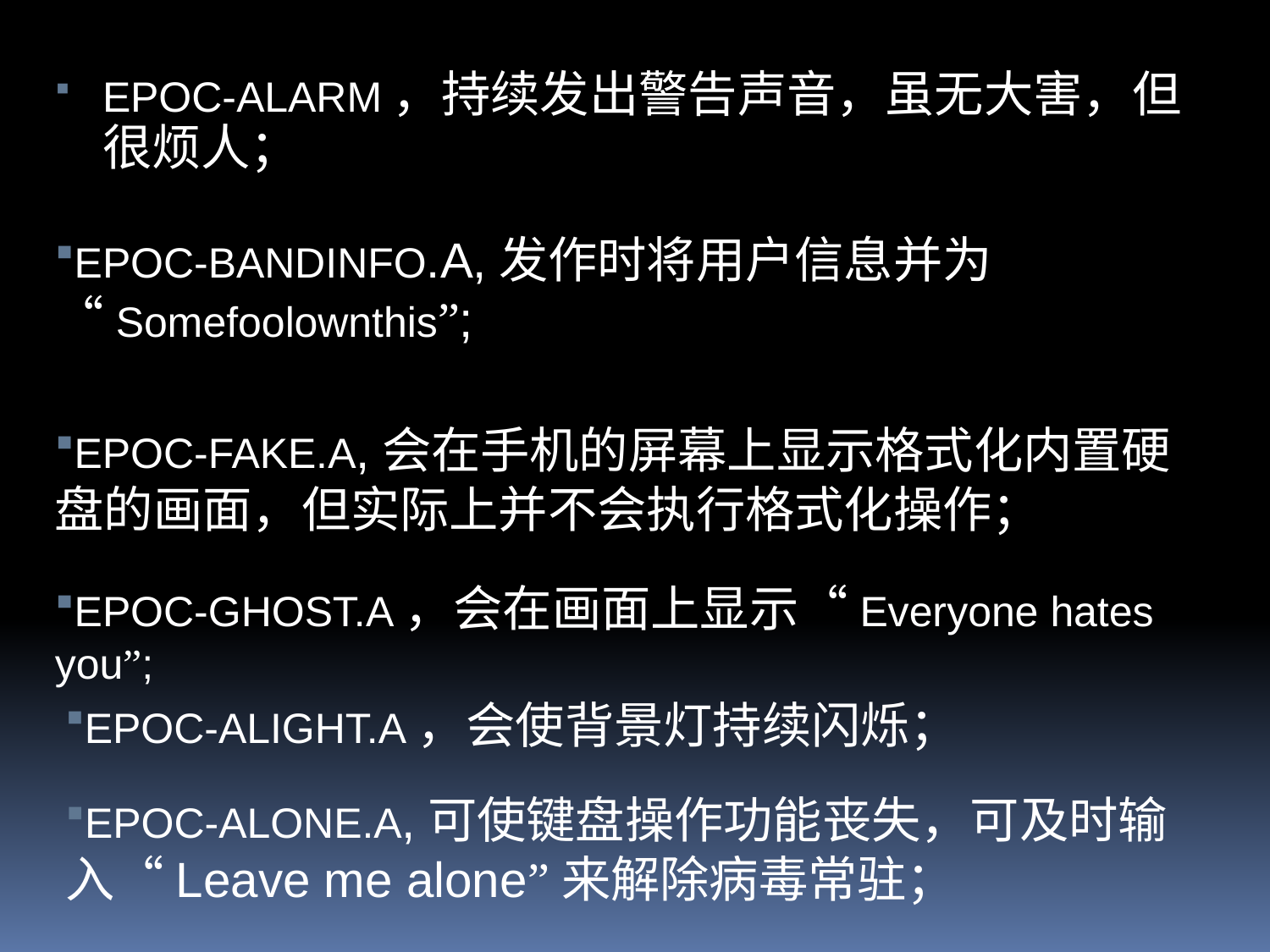

EPOC-ALARM，持续发出警告声音，虽无大害，但很烦人；
EPOC-BANDINFO.A,发作时将用户信息并为      “Somefoolownthis”;
EPOC-FAKE.A,会在手机的屏幕上显示格式化内置硬盘的画面，但实际上并不会执行格式化操作；
EPOC-GHOST.A，会在画面上显示“Everyone hates you”;
EPOC-ALIGHT.A，会使背景灯持续闪烁；
EPOC-ALONE.A,可使键盘操作功能丧失，可及时输入“Leave me alone”来解除病毒常驻；